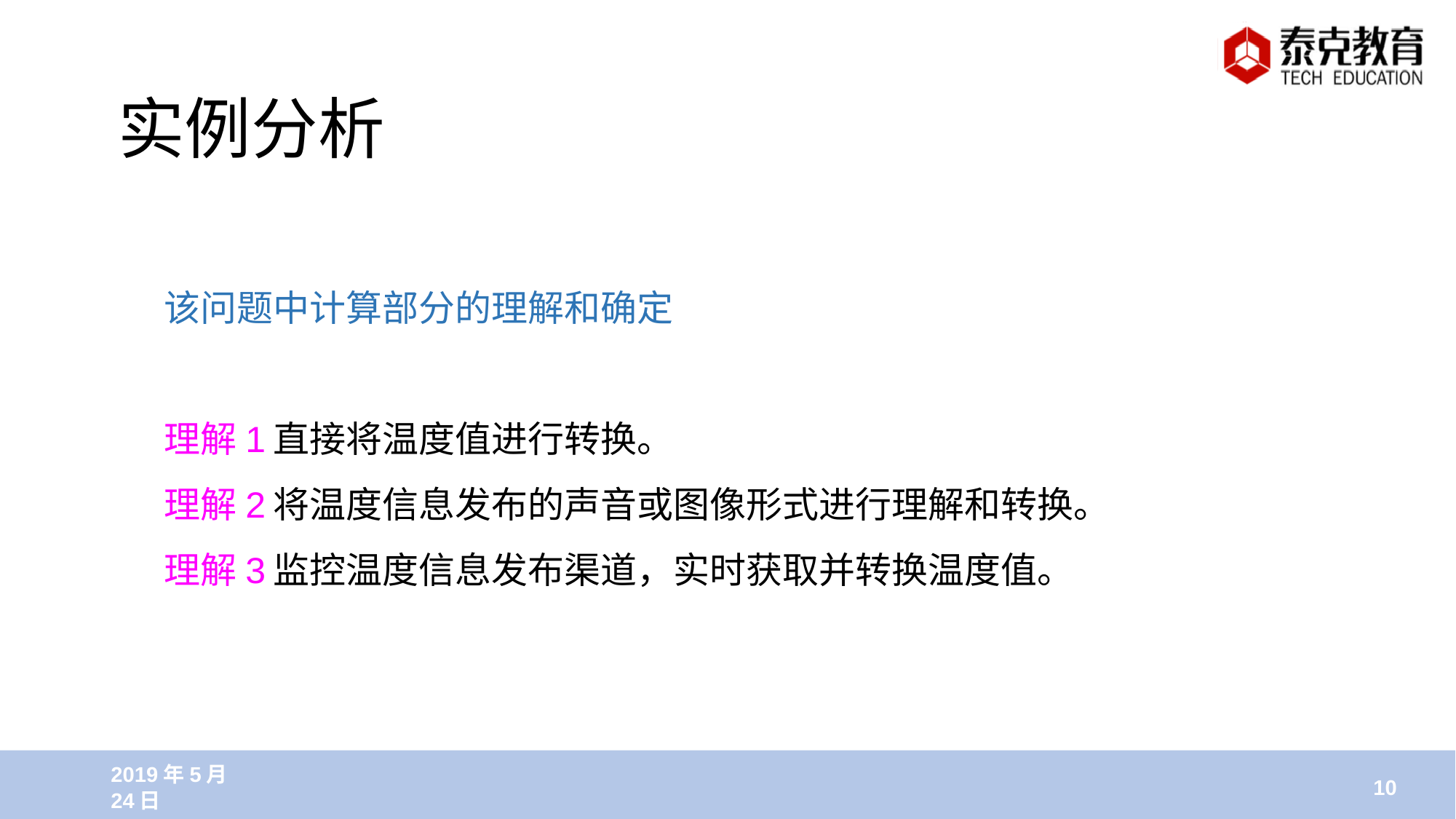

# 实例分析
该问题中计算部分的理解和确定

理解1	直接将温度值进行转换。
理解2	将温度信息发布的声音或图像形式进行理解和转换。
理解3	监控温度信息发布渠道，实时获取并转换温度值。
2019年5月24日
10